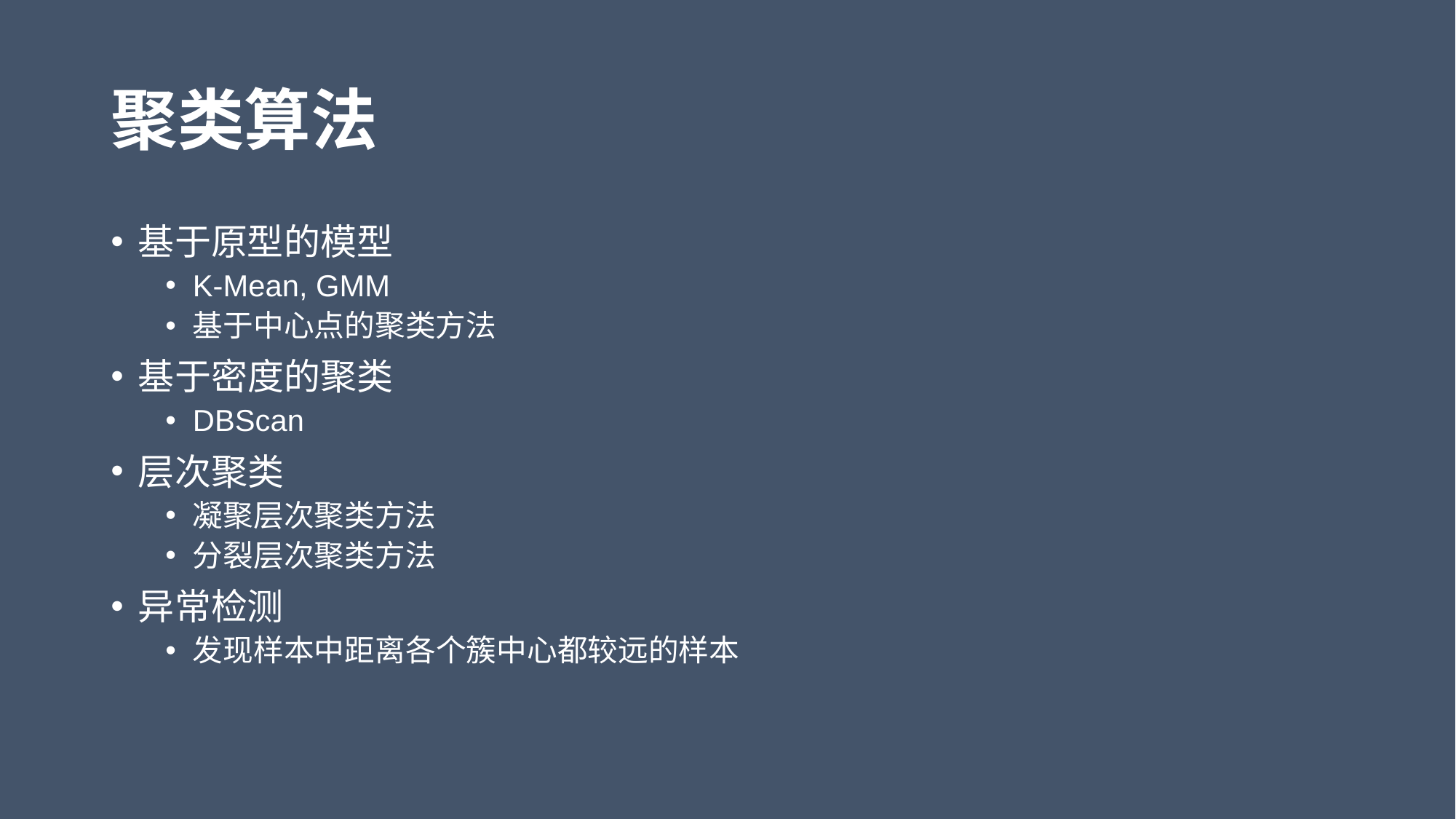

# 聚类算法
基于原型的模型
K-Mean, GMM
基于中心点的聚类方法
基于密度的聚类
DBScan
层次聚类
凝聚层次聚类方法
分裂层次聚类方法
异常检测
发现样本中距离各个簇中心都较远的样本